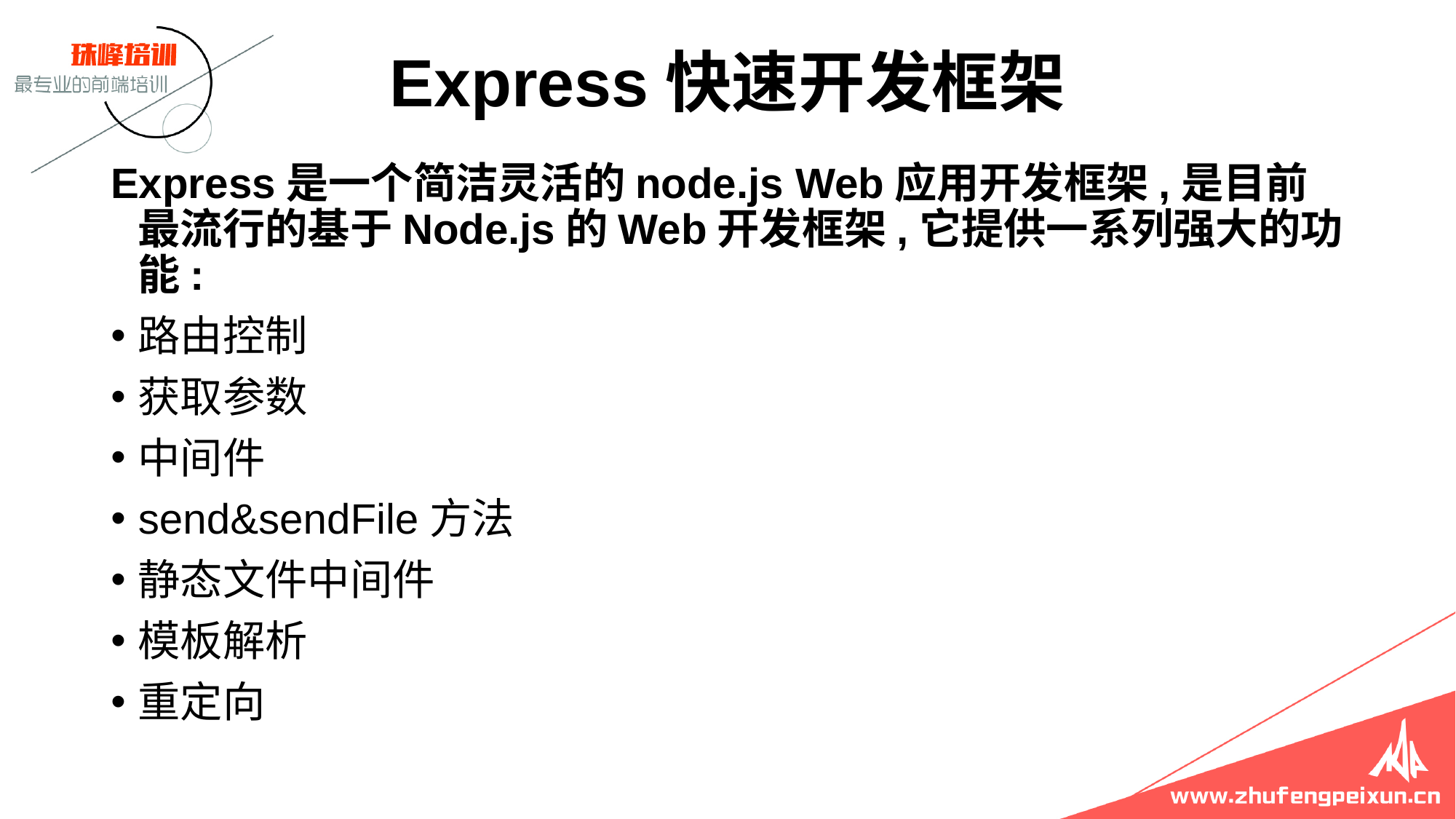

# Express快速开发框架
Express是一个简洁灵活的node.js Web应用开发框架,是目前最流行的基于Node.js的Web开发框架,它提供一系列强大的功能:
路由控制
获取参数
中间件
send&sendFile方法
静态文件中间件
模板解析
重定向